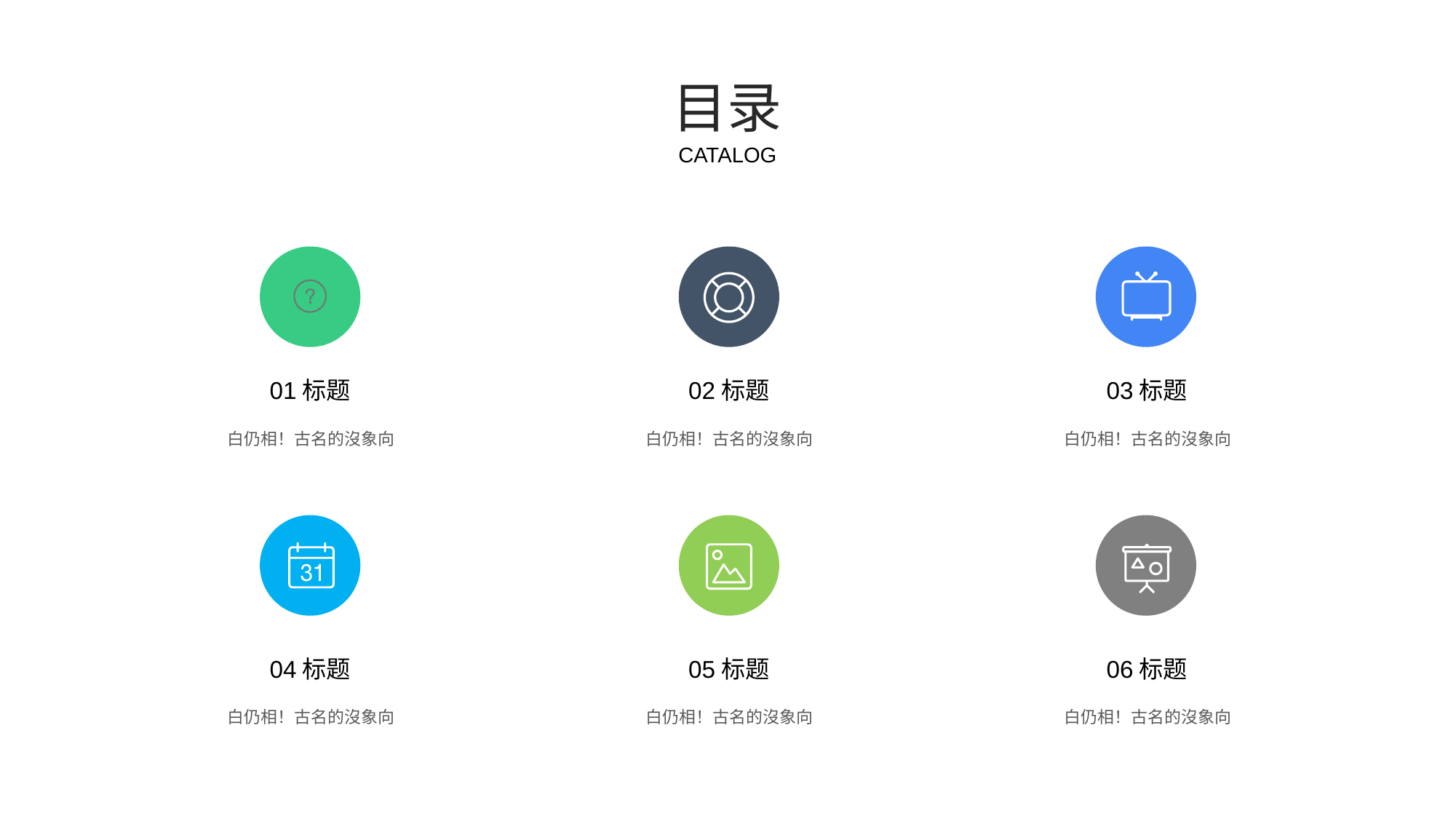

目录
CATALOG

01标题
白仍相！古名的沒象向
02标题
白仍相！古名的沒象向
03标题
白仍相！古名的沒象向

04标题
白仍相！古名的沒象向
05标题
白仍相！古名的沒象向
06标题
白仍相！古名的沒象向